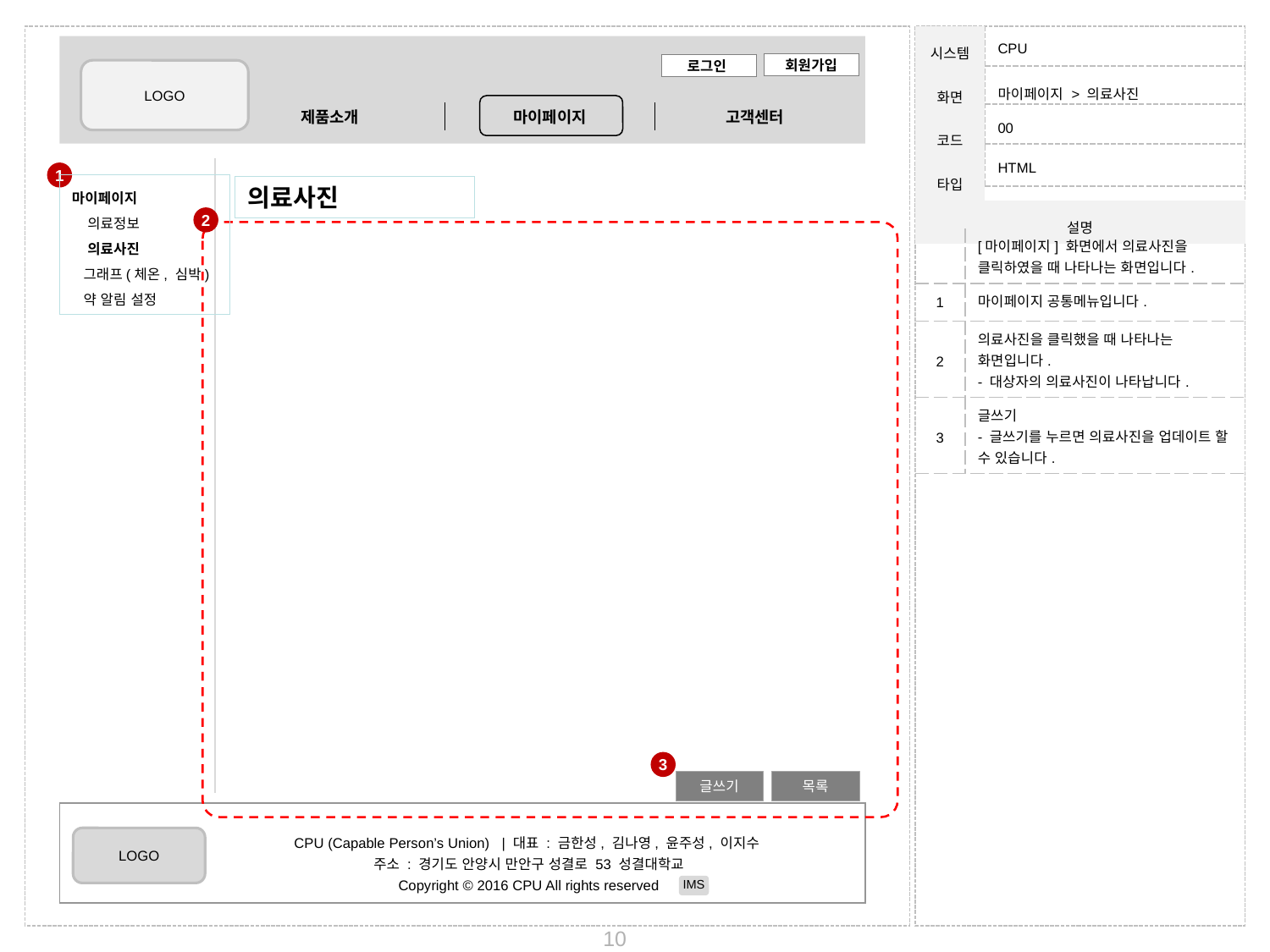

| 마이페이지 > 의료사진 |
| --- |
| 00 |
| HTML |

1
마이페이지
   의료정보
   의료사진
  그래프(체온, 심박)
  약 알림 설정
의료사진
2

|  | [마이페이지] 화면에서 의료사진을 클릭하였을 때 나타나는 화면입니다. |
| --- | --- |
| 1 | 마이페이지 공통메뉴입니다. |
| 2 | 의료사진을 클릭했을 때 나타나는 화면입니다. - 대상자의 의료사진이 나타납니다. |
| 3 | 글쓰기 - 글쓰기를 누르면 의료사진을 업데이트 할 수 있습니다. |
3
목록
글쓰기
10